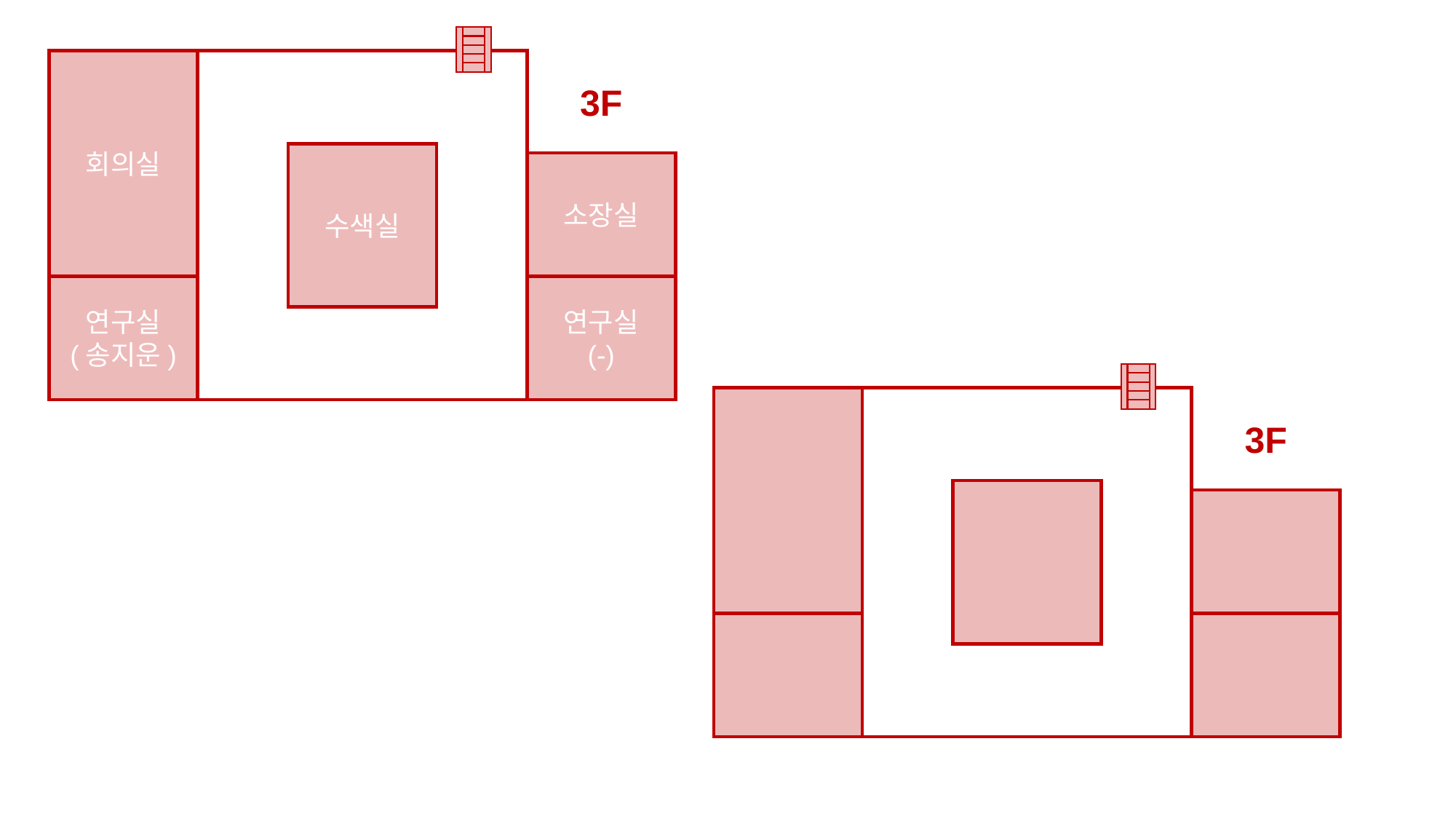

회의실

3F
수색실
소장실
연구실
(송지운)
연구실
(-)

3F